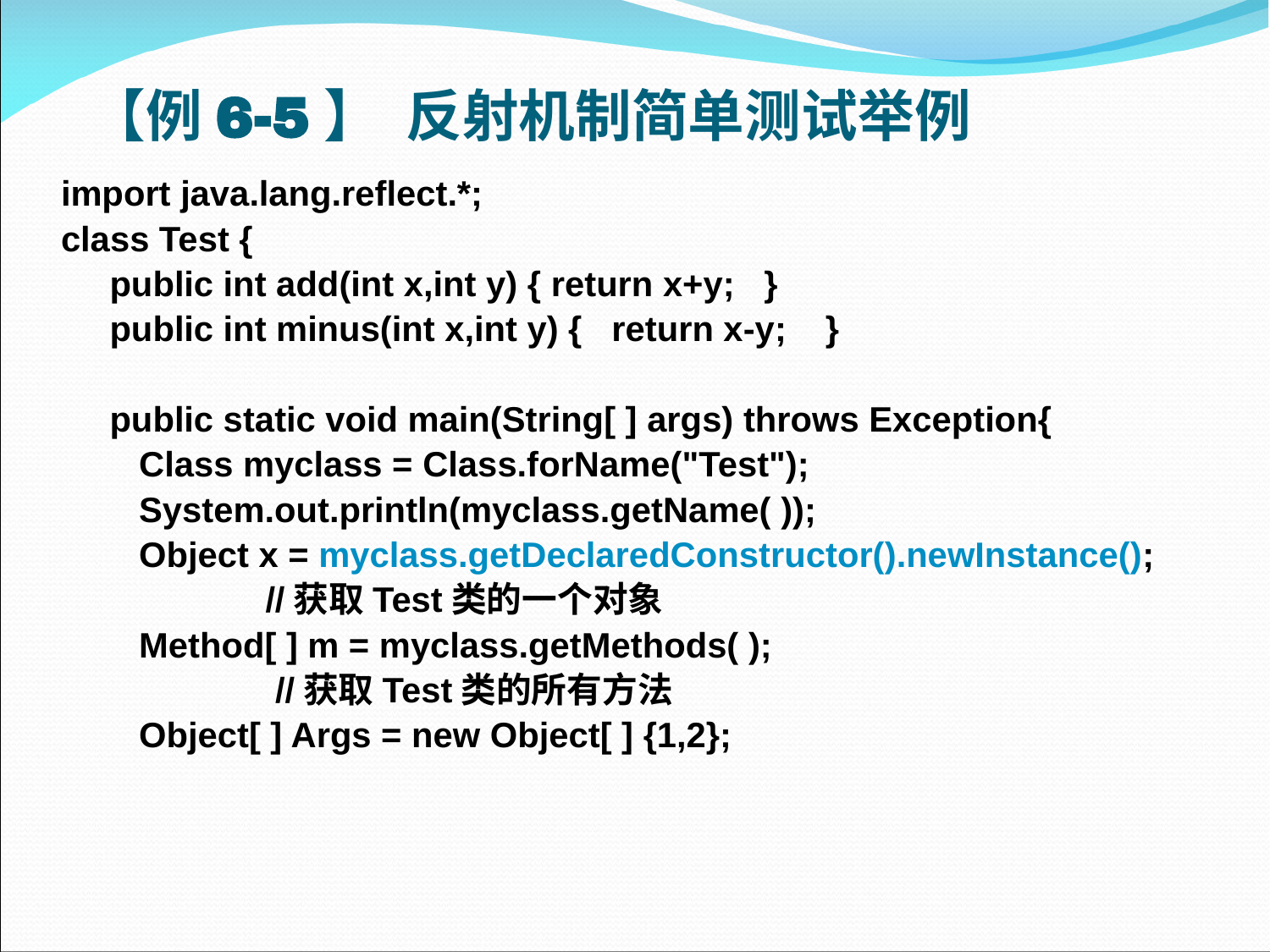

# 【例6-5】  反射机制简单测试举例
import java.lang.reflect.*;
class Test {
     public int add(int x,int y) { return x+y;   }
     public int minus(int x,int y) {   return x-y;    }

     public static void main(String[ ] args) throws Exception{
        Class myclass = Class.forName("Test");
        System.out.println(myclass.getName( ));
        Object x = myclass.getDeclaredConstructor().newInstance();
                     //获取Test类的一个对象
        Method[ ] m = myclass.getMethods( );
                      //获取Test类的所有方法
        Object[ ] Args = new Object[ ] {1,2};